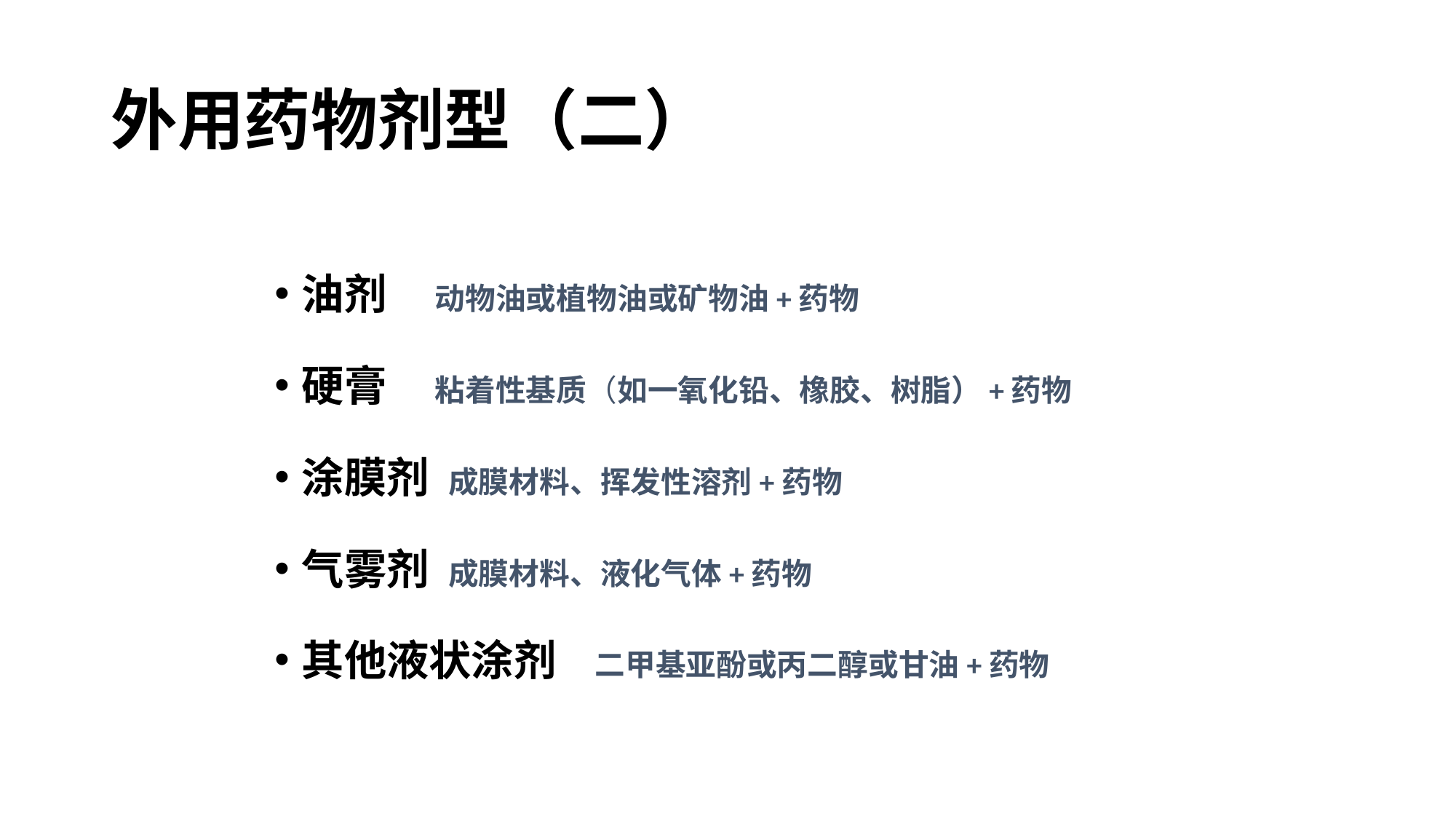

# 外用药物剂型（二）
油剂     动物油或植物油或矿物油+药物
硬膏     粘着性基质（如一氧化铅、橡胶、树脂）+药物
涂膜剂  成膜材料、挥发性溶剂+药物
气雾剂  成膜材料、液化气体+药物
其他液状涂剂    二甲基亚酚或丙二醇或甘油+药物